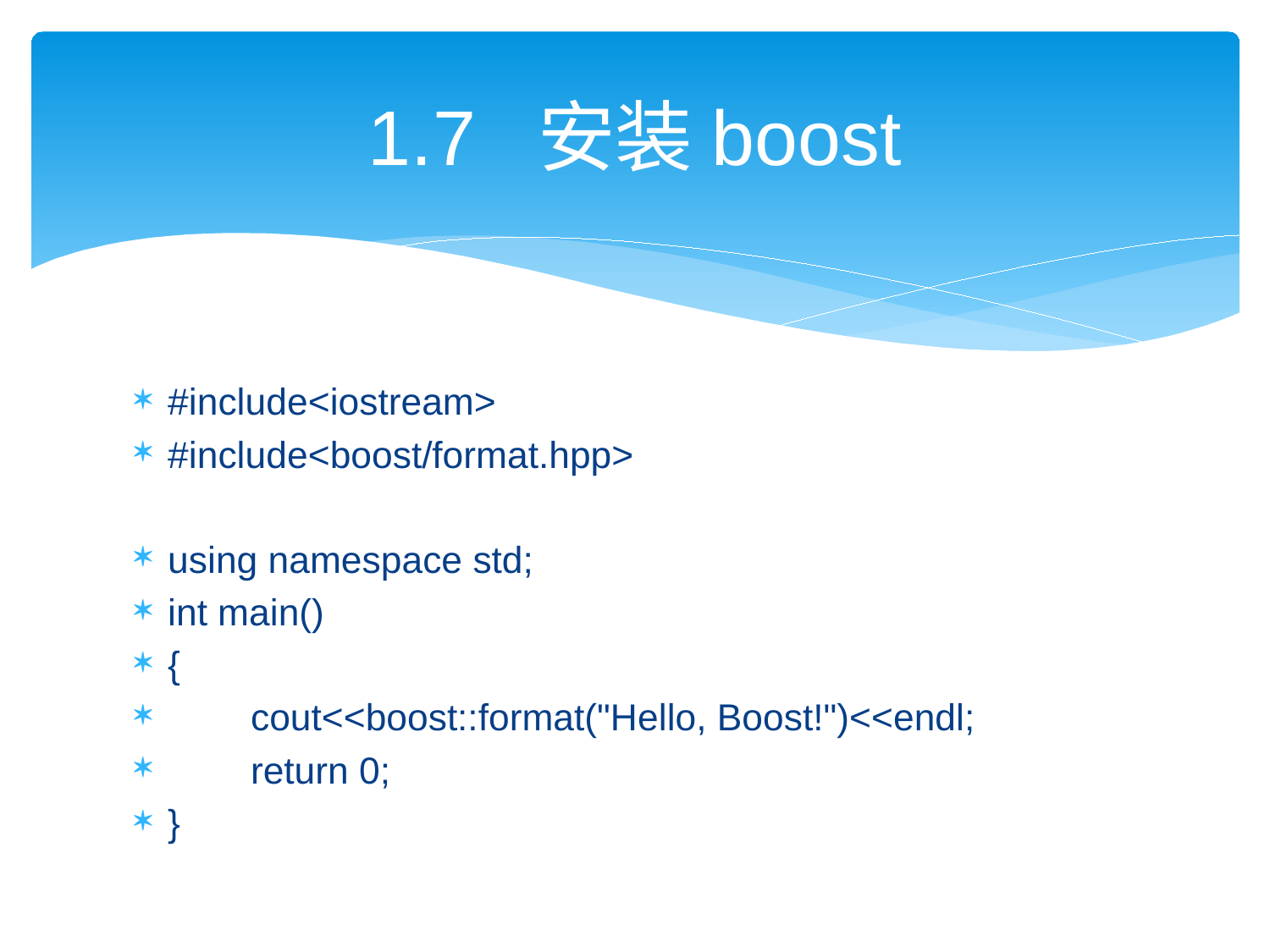

# 1.7  安装boost
#include<iostream>
#include<boost/format.hpp>

using namespace std;
int main()
{
        cout<<boost::format("Hello, Boost!")<<endl;
        return 0;
}